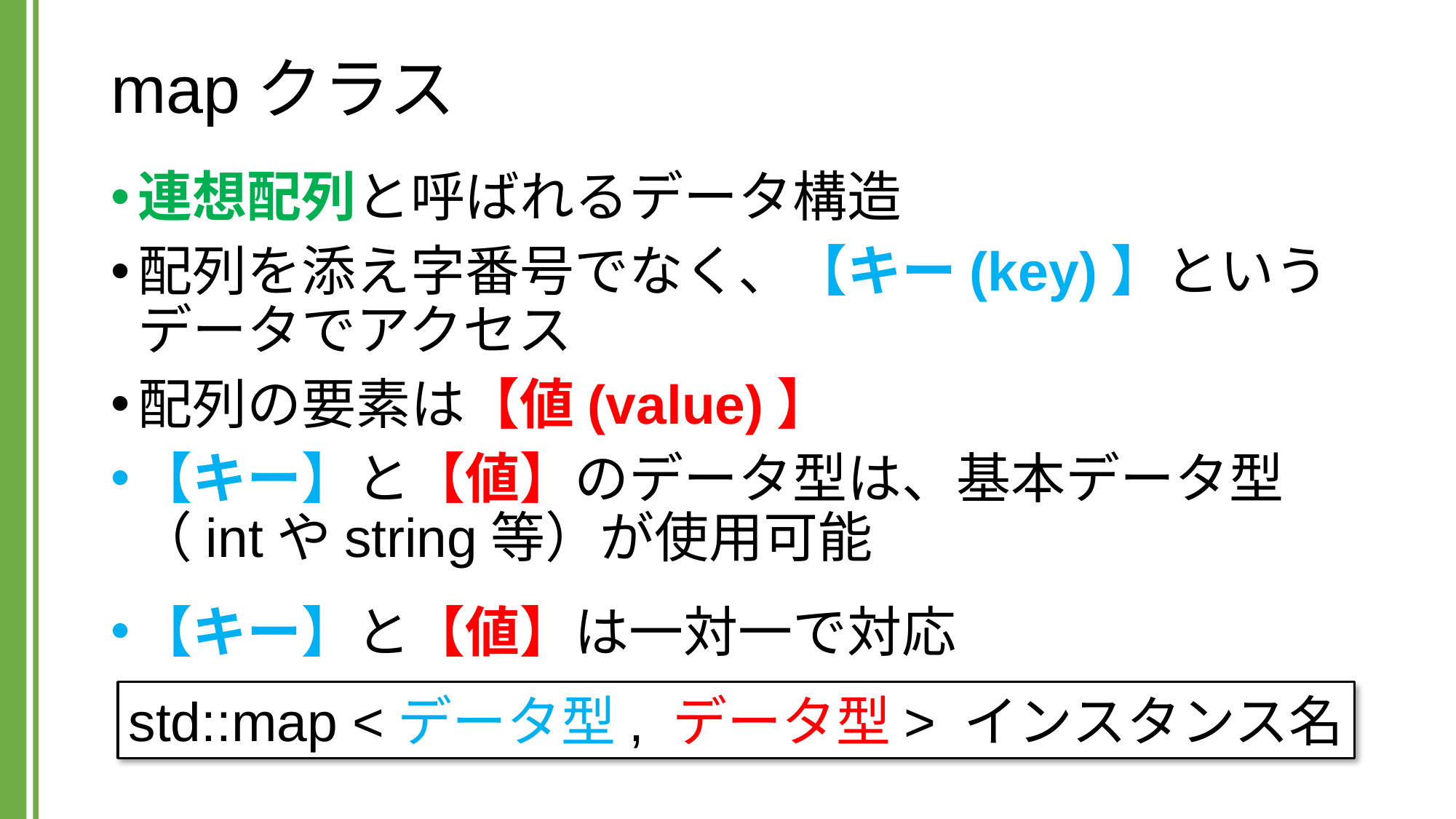

# mapクラス
連想配列と呼ばれるデータ構造
配列を添え字番号でなく、【キー(key)】というデータでアクセス
配列の要素は【値(value)】
【キー】と【値】のデータ型は、基本データ型（intやstring等）が使用可能
【キー】と【値】は一対一で対応
std::map <データ型, データ型> インスタンス名